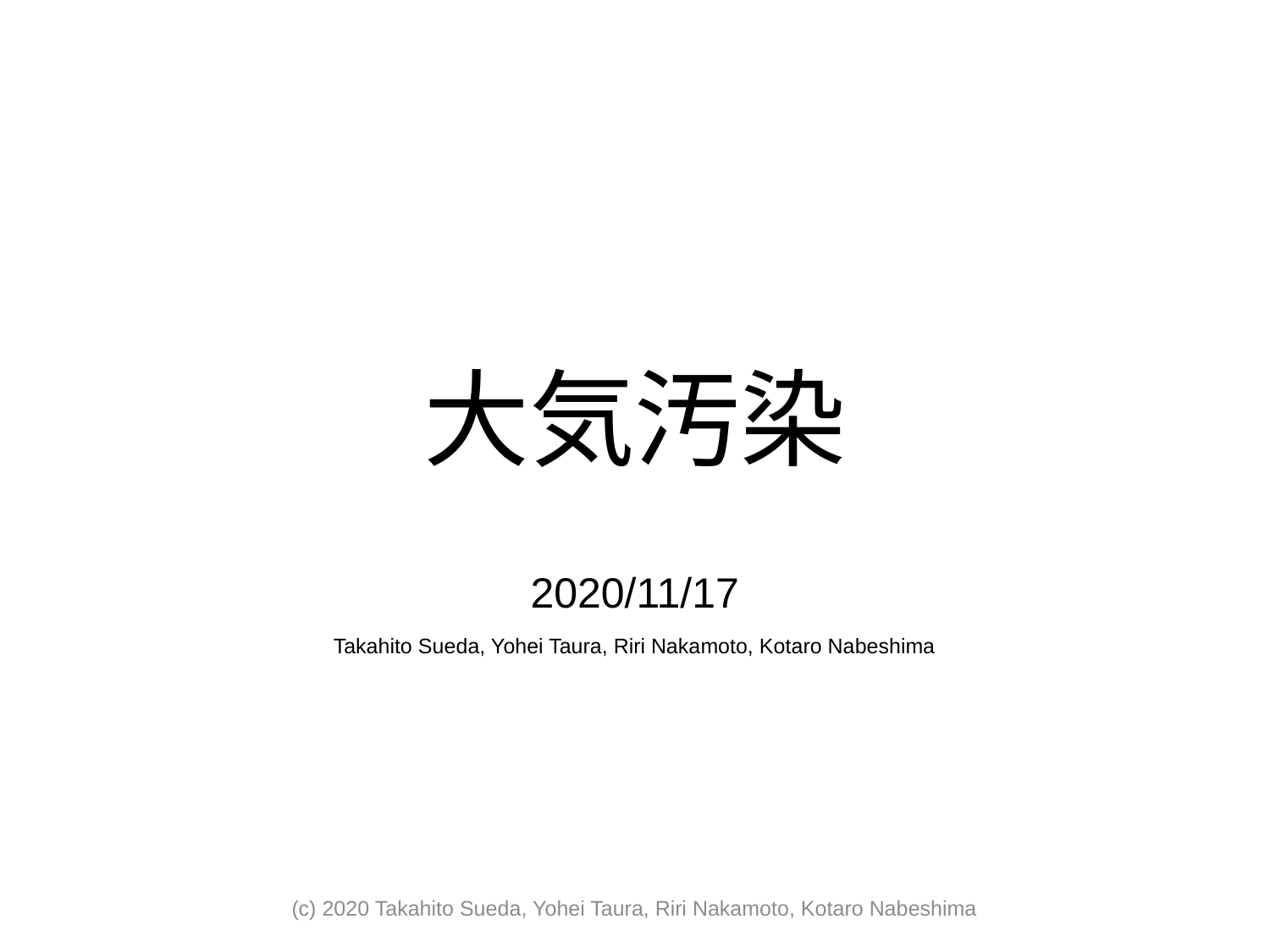

# 大気汚染
2020/11/17
Takahito Sueda, Yohei Taura, Riri Nakamoto, Kotaro Nabeshima
(c) 2020 Takahito Sueda, Yohei Taura, Riri Nakamoto, Kotaro Nabeshima